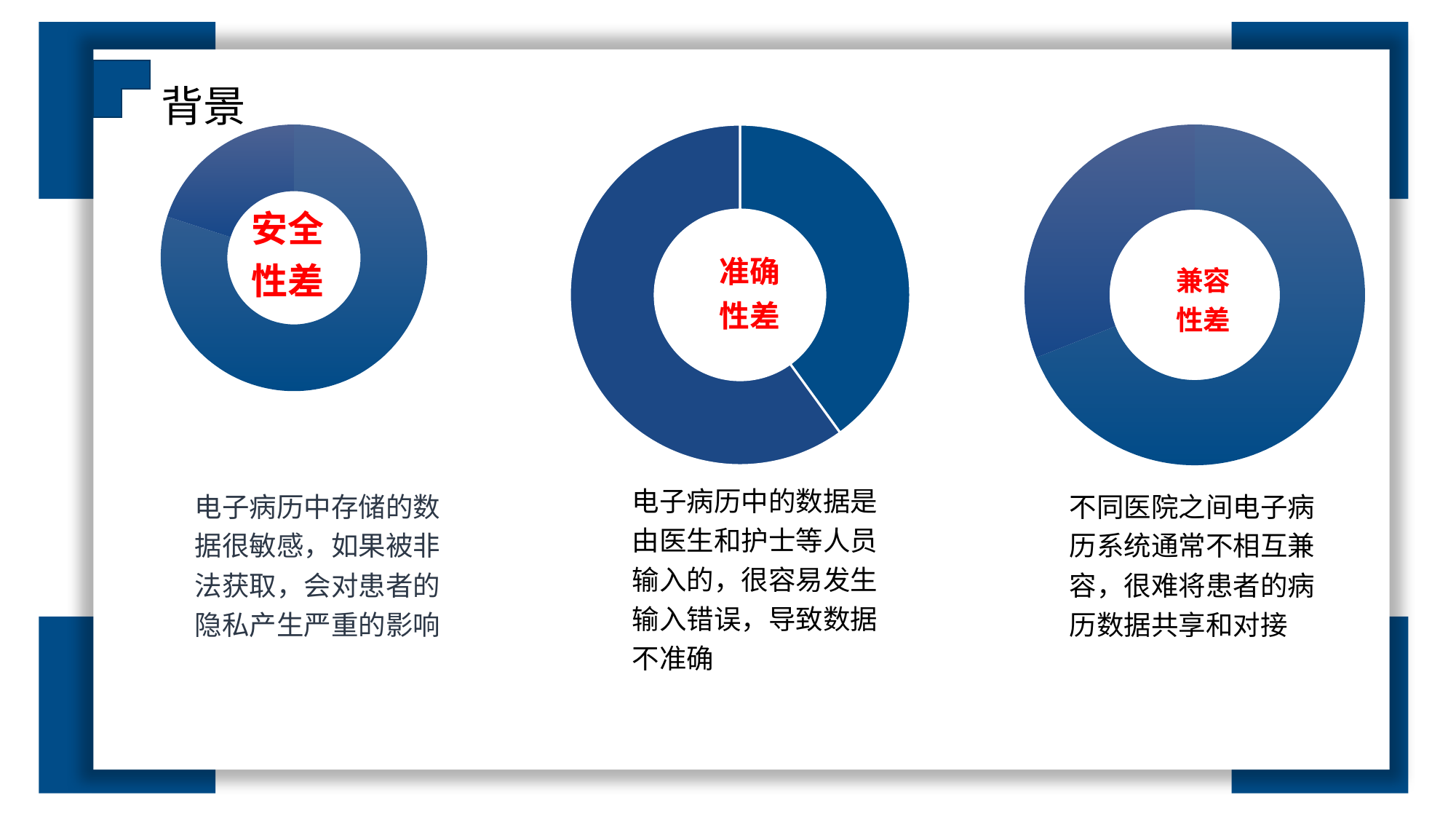

背景

### Chart

| Category | 数值 |
|---|---|
| 项目1 | 8.0 |
| 项目2 | 2.0 |

### Chart

| Category | 数值 |
|---|---|
| 项目1 | 4.0 |
| 项目2 | 6.0 |

### Chart

| Category | 数值 |
|---|---|
| 项目1 | 6.9 |
| 项目2 | 3.1 |
电子病历中的数据是由医生和护士等人员输入的，很容易发生输入错误，导致数据不准确
电子病历中存储的数据很敏感，如果被非法获取，会对患者的隐私产生严重的影响
不同医院之间电子病历系统通常不相互兼容，很难将患者的病历数据共享和对接